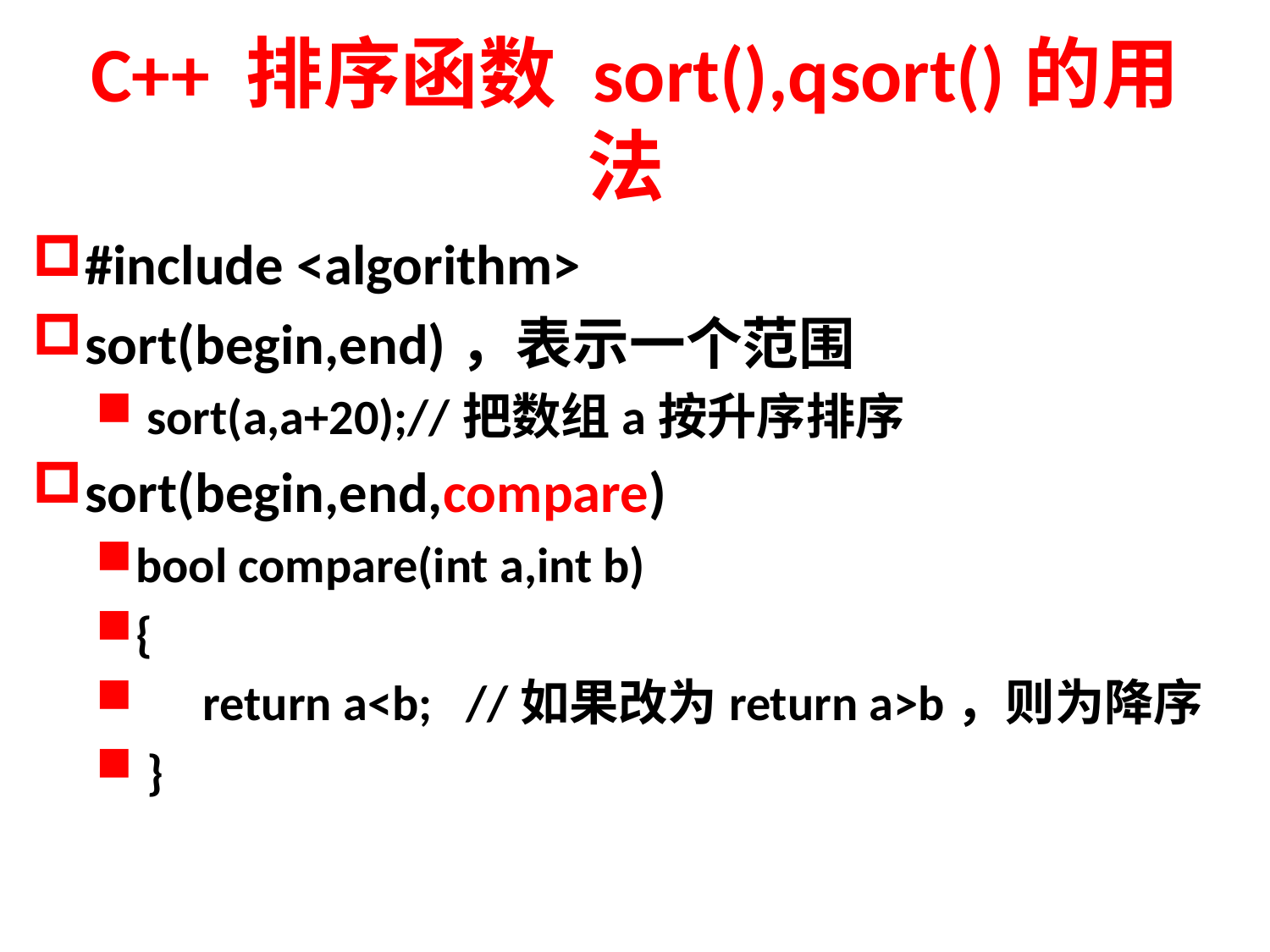

# C++ 排序函数 sort(),qsort()的用法
#include <algorithm>
sort(begin,end)，表示一个范围
 sort(a,a+20);//把数组a按升序排序
sort(begin,end,compare)
bool compare(int a,int b)
{
      return a<b;   //如果改为return a>b，则为降序
 }